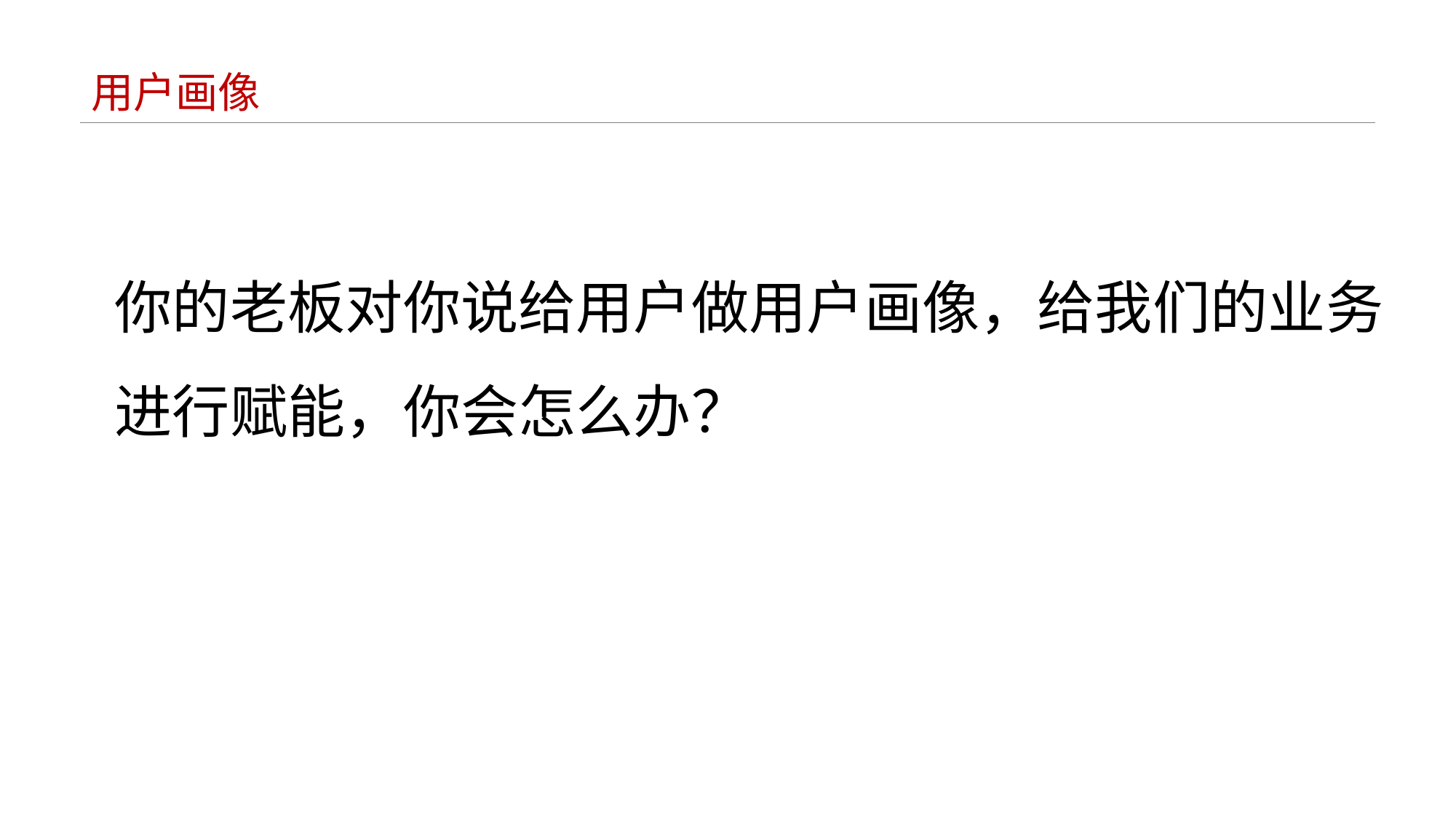

# 用户画像
你的老板对你说给用户做用户画像，给我们的业务进行赋能，你会怎么办？